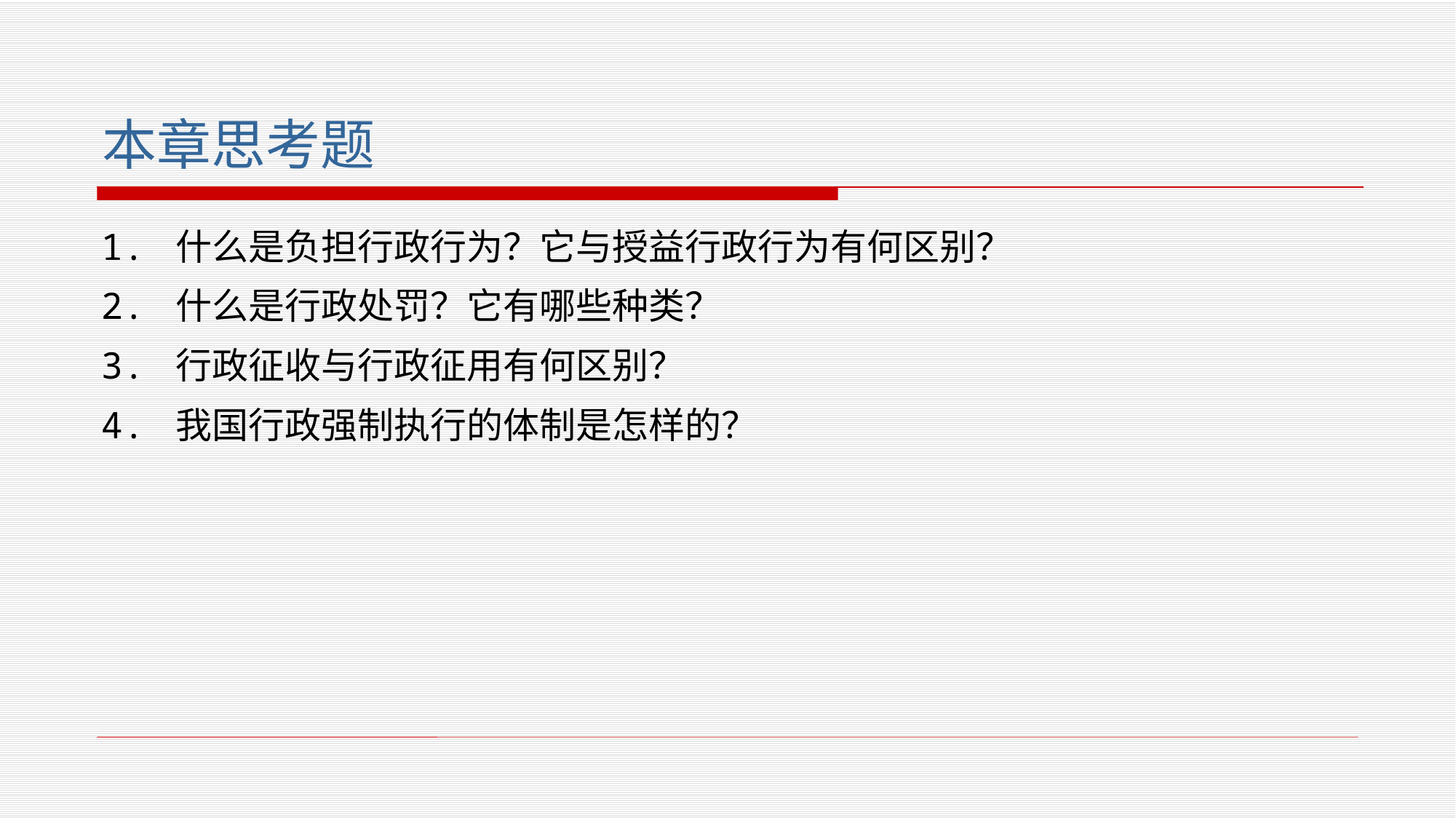

# 本章思考题
1. 什么是负担行政行为？它与授益行政行为有何区别？
2. 什么是行政处罚？它有哪些种类？
3. 行政征收与行政征用有何区别？
4. 我国行政强制执行的体制是怎样的？